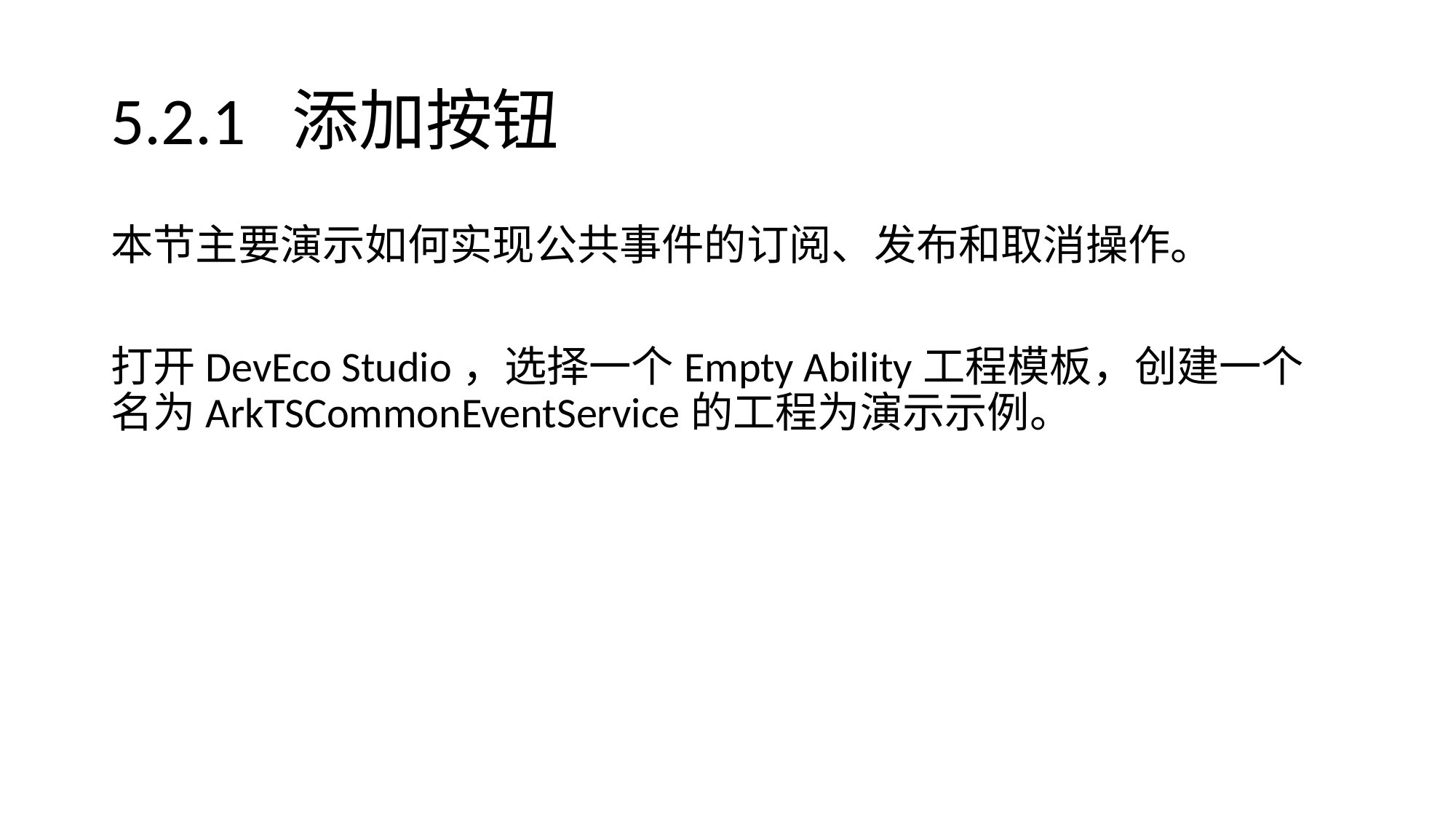

# 5.2.1  添加按钮
本节主要演示如何实现公共事件的订阅、发布和取消操作。

打开DevEco Studio，选择一个Empty Ability工程模板，创建一个名为ArkTSCommonEventService的工程为演示示例。